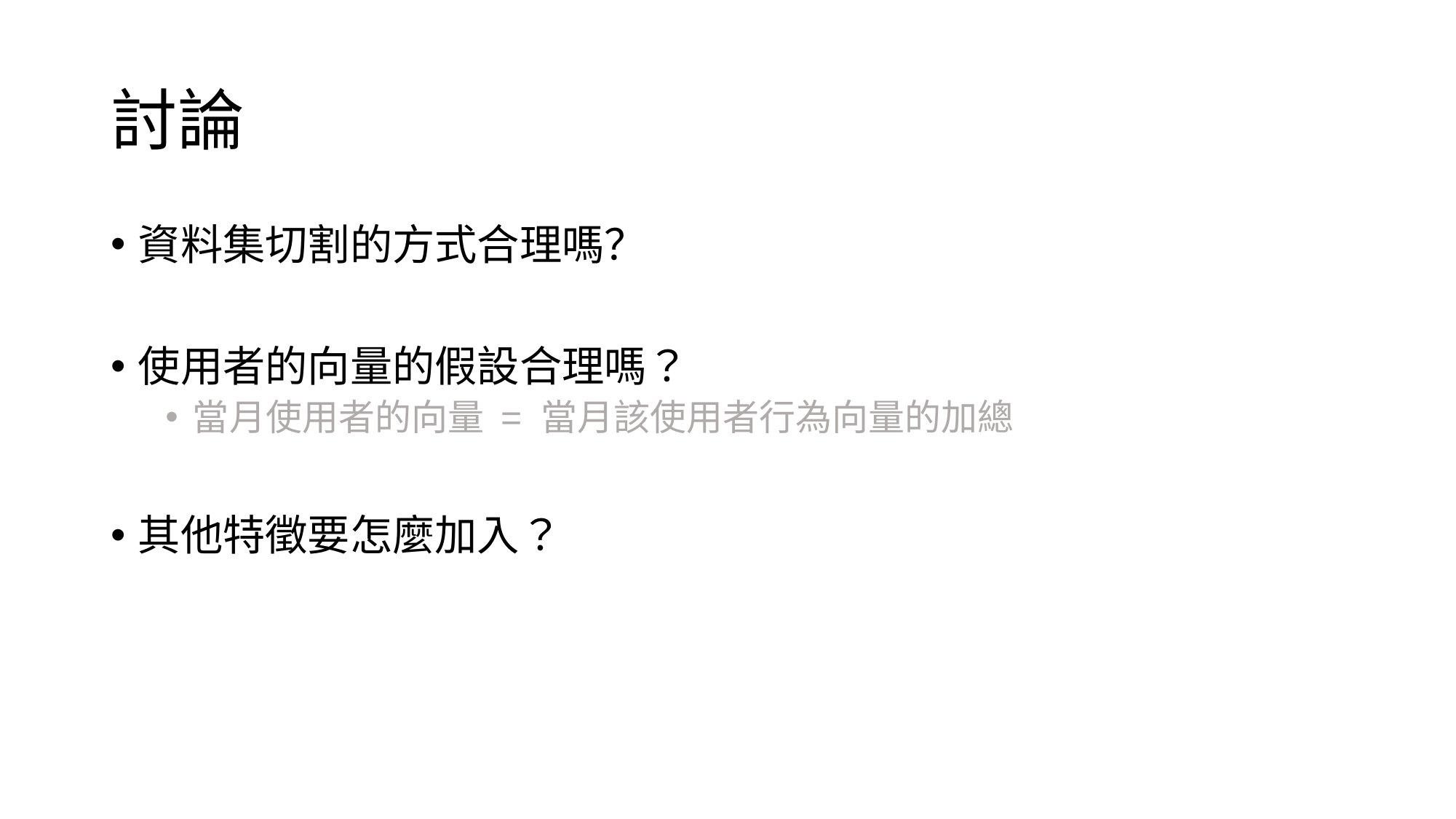

# 討論
資料集切割的方式合理嗎？

使用者的向量的假設合理嗎？
當月使用者的向量 = 當月該使用者行為向量的加總

其他特徵要怎麼加入？